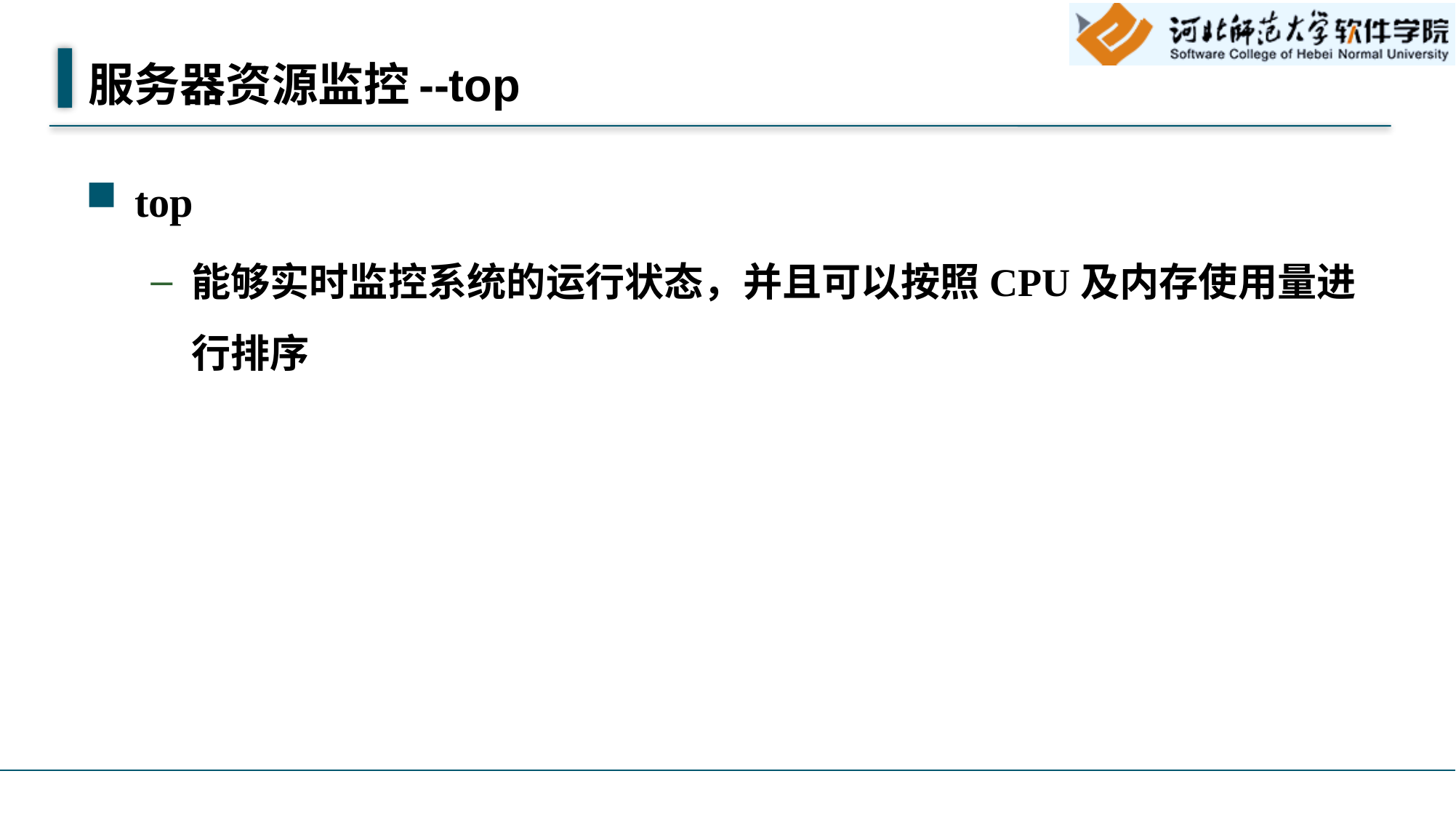

# 服务器资源监控--top
top
能够实时监控系统的运行状态，并且可以按照CPU及内存使用量进行排序